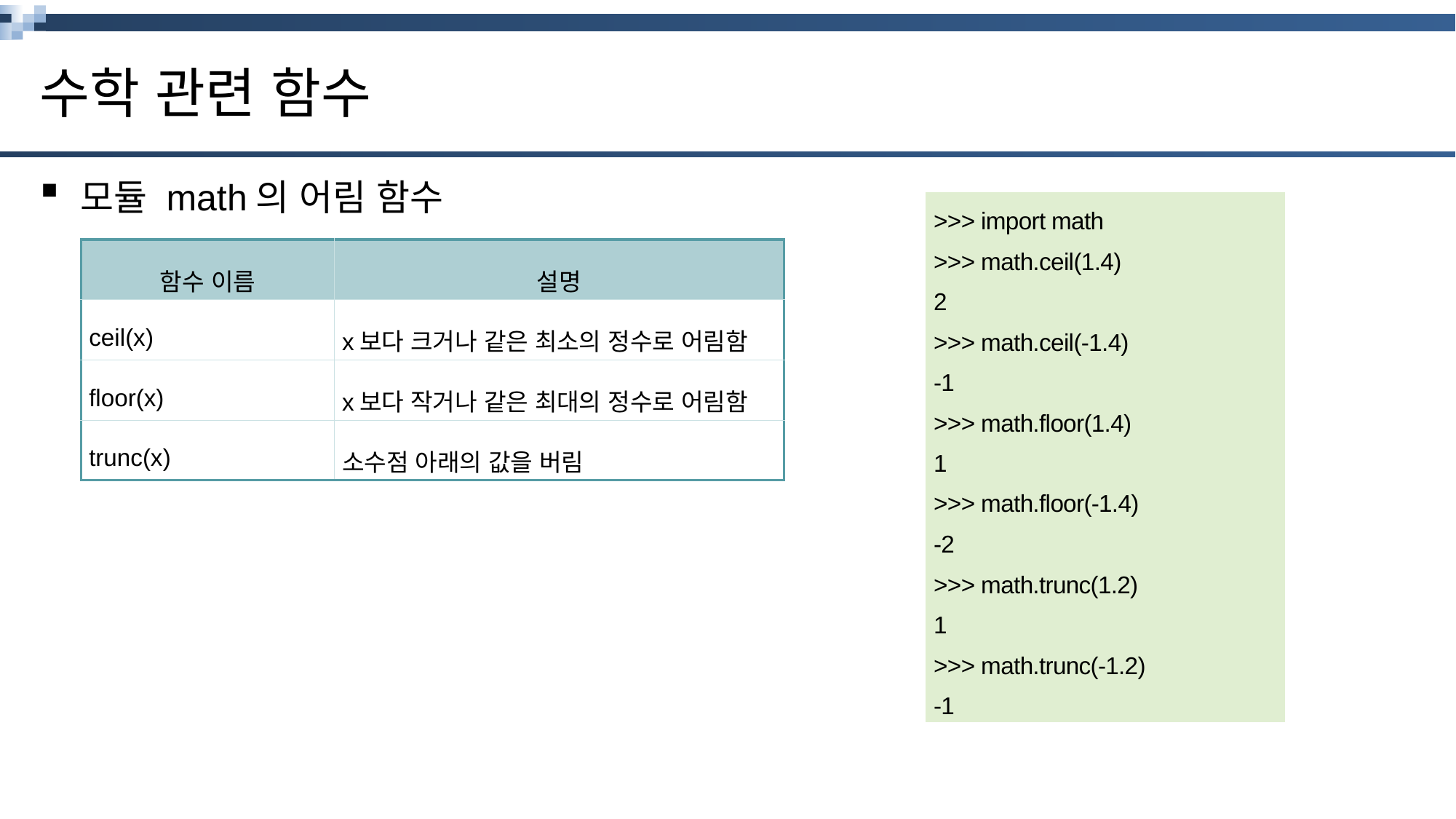

# 수학 관련 함수
모듈 math의 어림 함수

| >>> import math >>> math.ceil(1.4) 2 >>> math.ceil(-1.4) -1 >>> math.floor(1.4) 1 >>> math.floor(-1.4) -2 >>> math.trunc(1.2) 1 >>> math.trunc(-1.2) -1 |
| --- |
| 함수 이름 | 설명 |
| --- | --- |
| ceil(x) | x보다 크거나 같은 최소의 정수로 어림함 |
| floor(x) | x보다 작거나 같은 최대의 정수로 어림함 |
| trunc(x) | 소수점 아래의 값을 버림 |